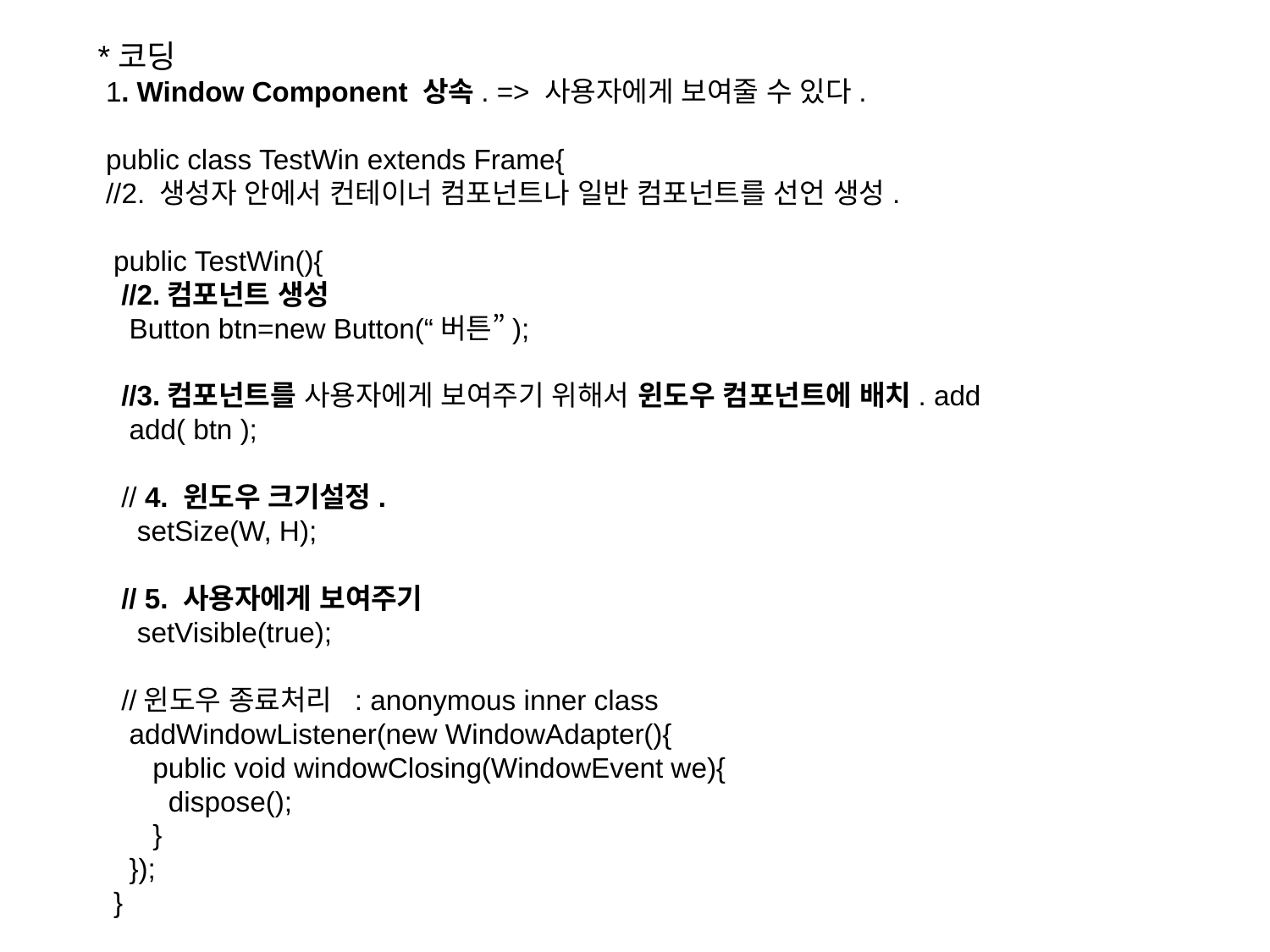

*코딩
 1. Window Component 상속. => 사용자에게 보여줄 수 있다.

 public class TestWin extends Frame{
 //2. 생성자 안에서 컨테이너 컴포넌트나 일반 컴포넌트를 선언 생성.

  public TestWin(){
   //2.컴포넌트 생성
    Button btn=new Button(“버튼”);

   //3.컴포넌트를 사용자에게 보여주기 위해서 윈도우 컴포넌트에 배치. add
    add( btn );

   // 4. 윈도우 크기설정.
     setSize(W, H);

   // 5. 사용자에게 보여주기
     setVisible(true);

   //윈도우 종료처리  : anonymous inner class
    addWindowListener(new WindowAdapter(){
       public void windowClosing(WindowEvent we){
         dispose();
       }
    });
  }

 }